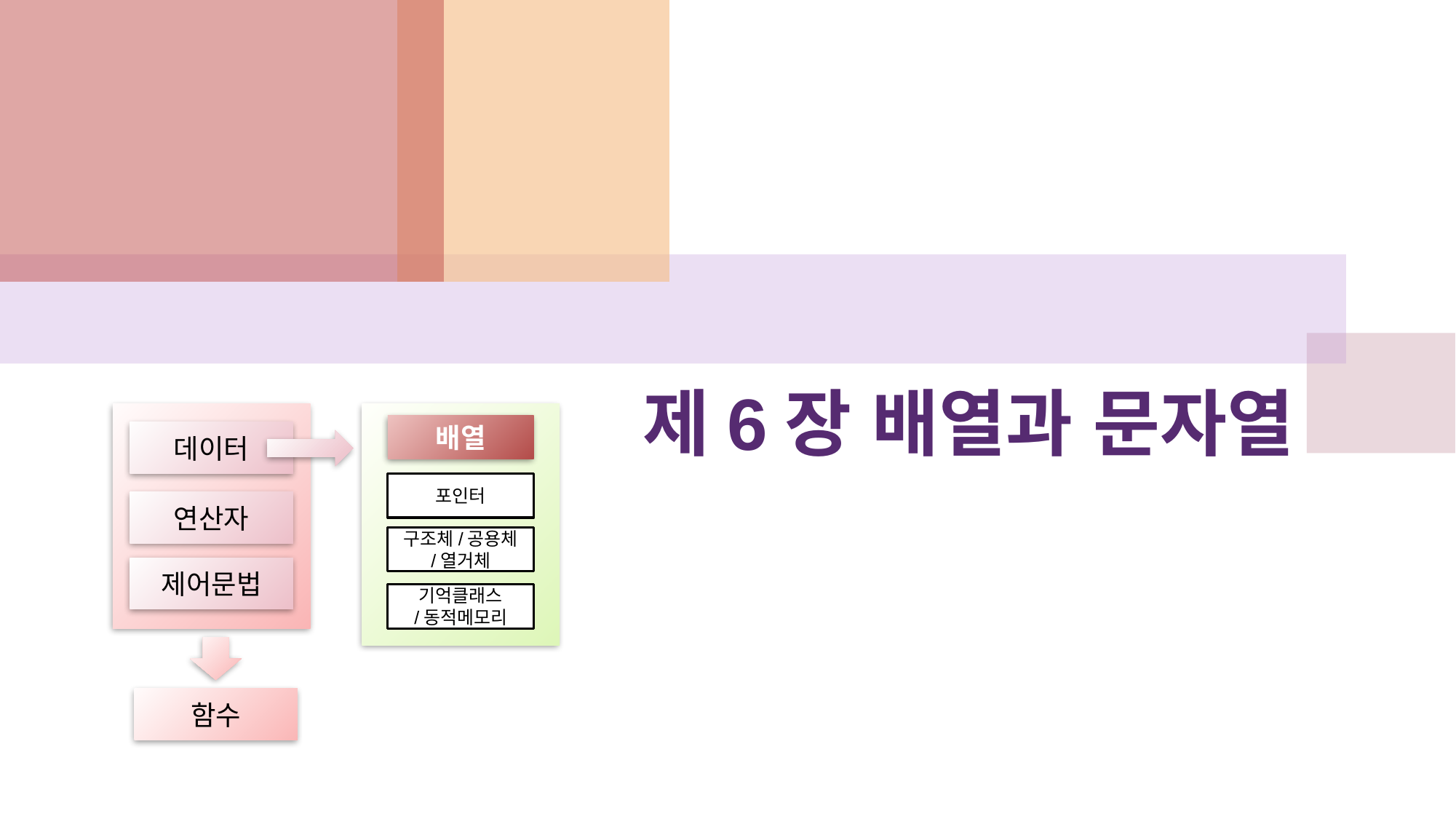

# 제6장 배열과 문자열

배열
데이터

포인터
연산자
구조체/공용체
/열거체
제어문법
기억클래스
/동적메모리

함수